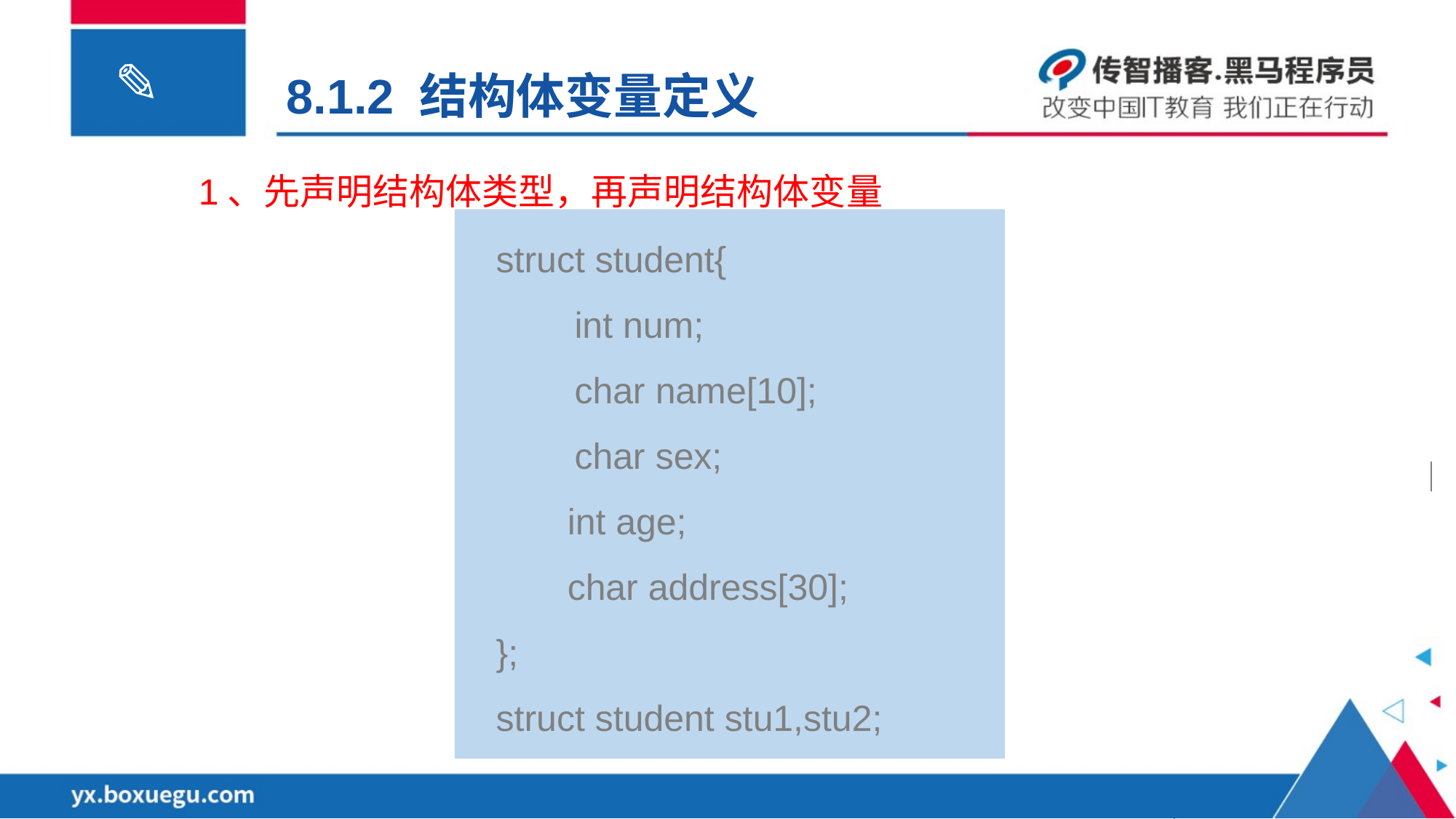

8.1.2 结构体变量定义
1、先声明结构体类型，再声明结构体变量
   struct student{
	int num;
	char name[10];
	char sex;
          int age;
          char address[30];
   };
   struct student stu1,stu2;